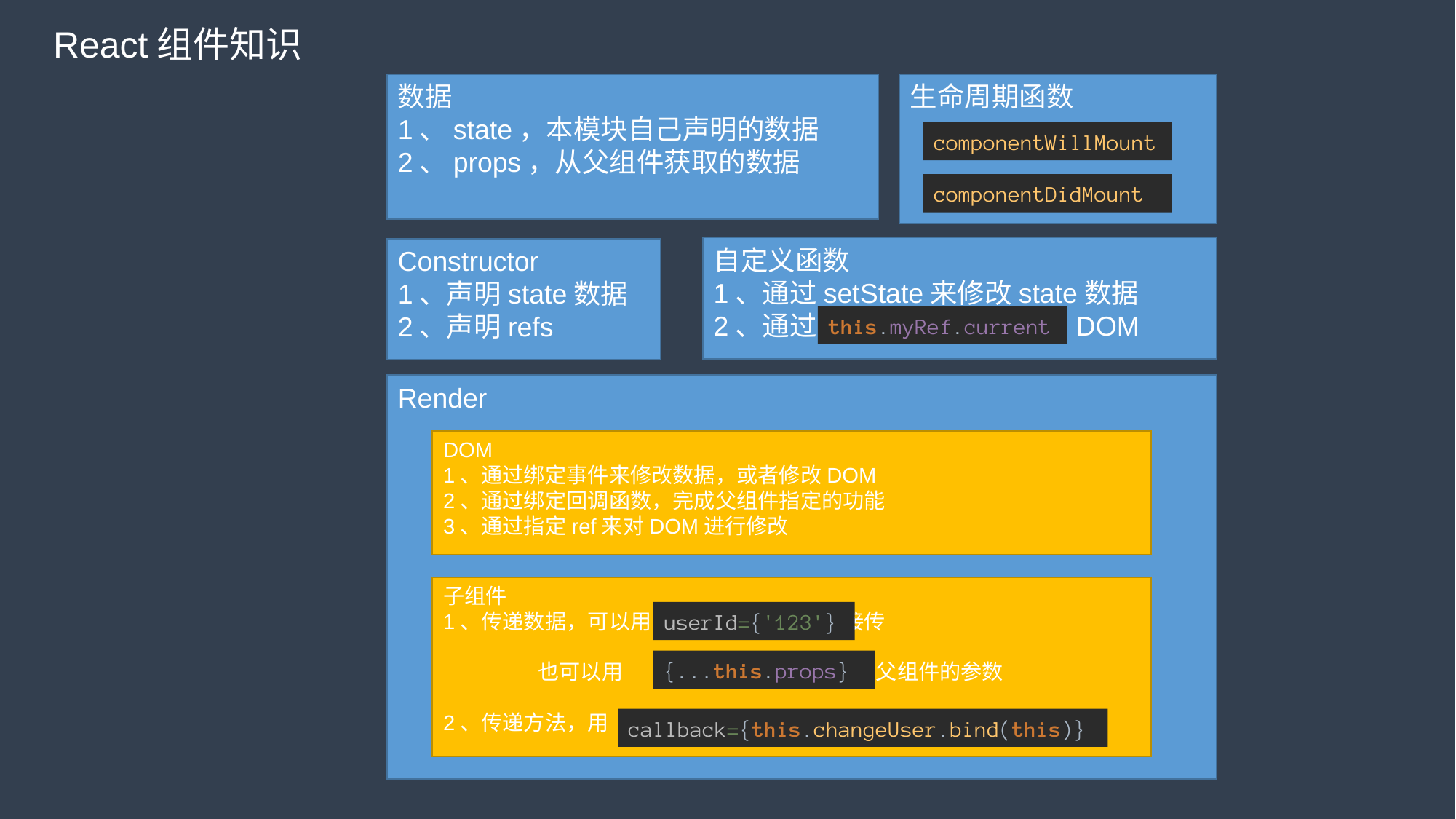

React组件知识
数据
1、state，本模块自己声明的数据
2、props，从父组件获取的数据

生命周期函数

componentWillMount
componentDidMount
自定义函数
1、通过setState来修改state数据
2、通过                                修改DOM

Constructor
1、声明state数据
2、声明refs

this.myRef.current
Render

DOM
1、通过绑定事件来修改数据，或者修改DOM
2、通过绑定回调函数，完成父组件指定的功能
3、通过指定ref来对DOM进行修改

子组件
1、传递数据，可以用                                    直接传

                   也可以用                                        批量传父组件的参数

2、传递方法，用
userId={'123'}
{...this.props}
callback={this.changeUser.bind(this)}